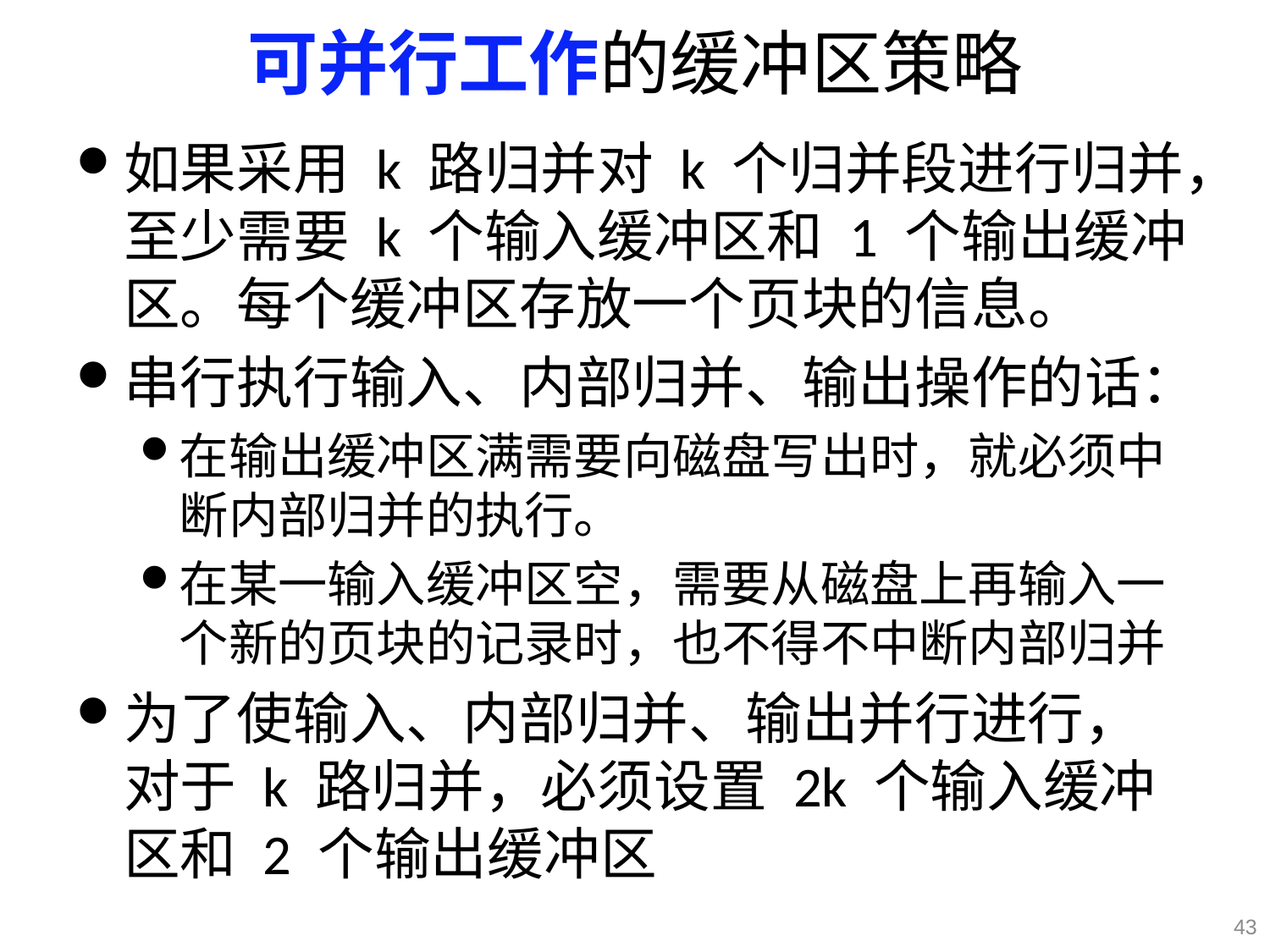

# 可并行工作的缓冲区策略
如果采用 k 路归并对 k 个归并段进行归并，至少需要 k 个输入缓冲区和 1 个输出缓冲区。每个缓冲区存放一个页块的信息。
串行执行输入、内部归并、输出操作的话：
在输出缓冲区满需要向磁盘写出时，就必须中断内部归并的执行。
在某一输入缓冲区空，需要从磁盘上再输入一个新的页块的记录时，也不得不中断内部归并
为了使输入、内部归并、输出并行进行，对于 k 路归并，必须设置 2k 个输入缓冲区和 2 个输出缓冲区

43